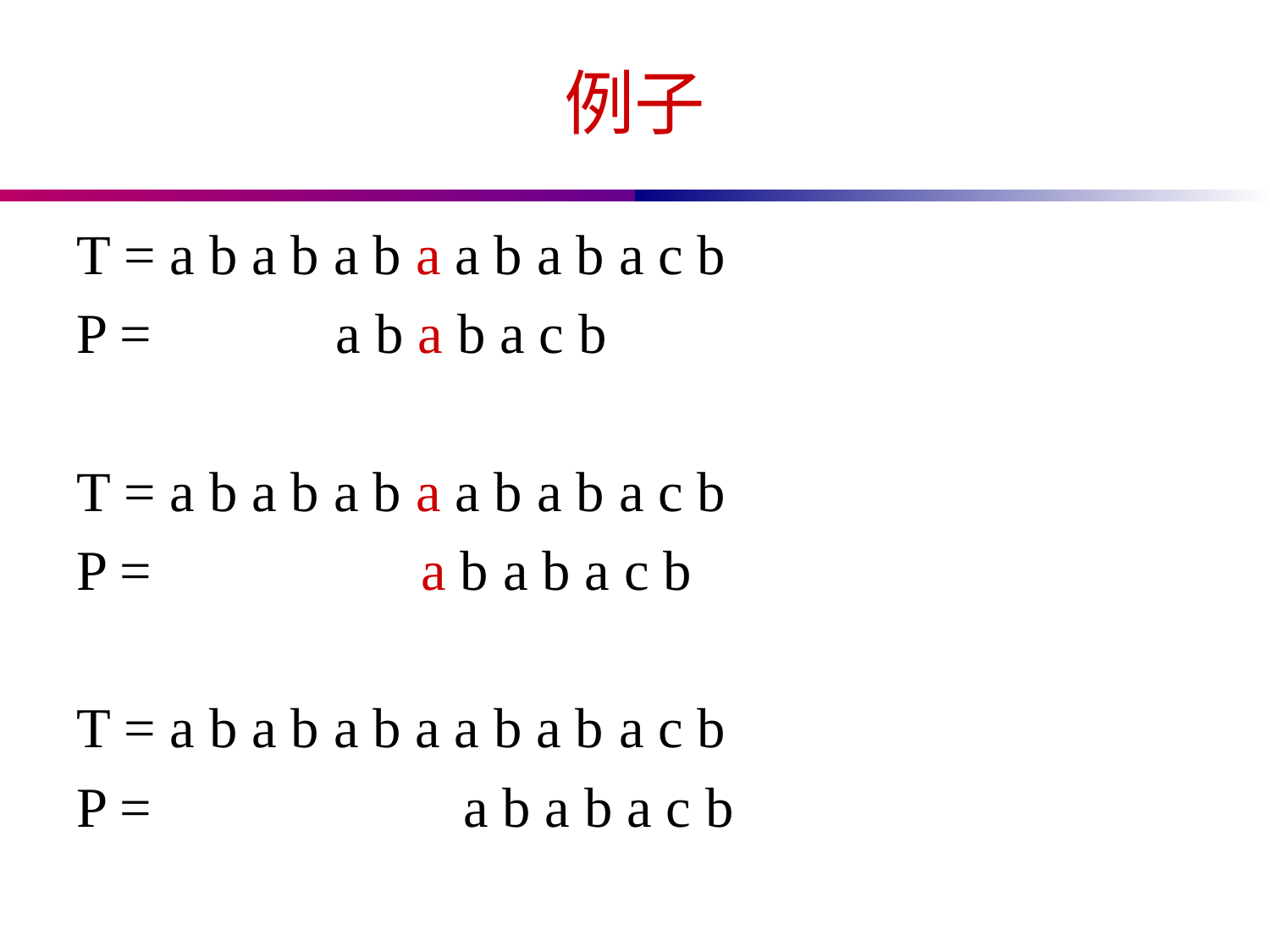

# 例子
T = a b a b a b a a b a b a c b
P =             a b a b a c b

T = a b a b a b a a b a b a c b
P =                   a b a b a c b

T = a b a b a b a a b a b a c b
P =                      a b a b a c b